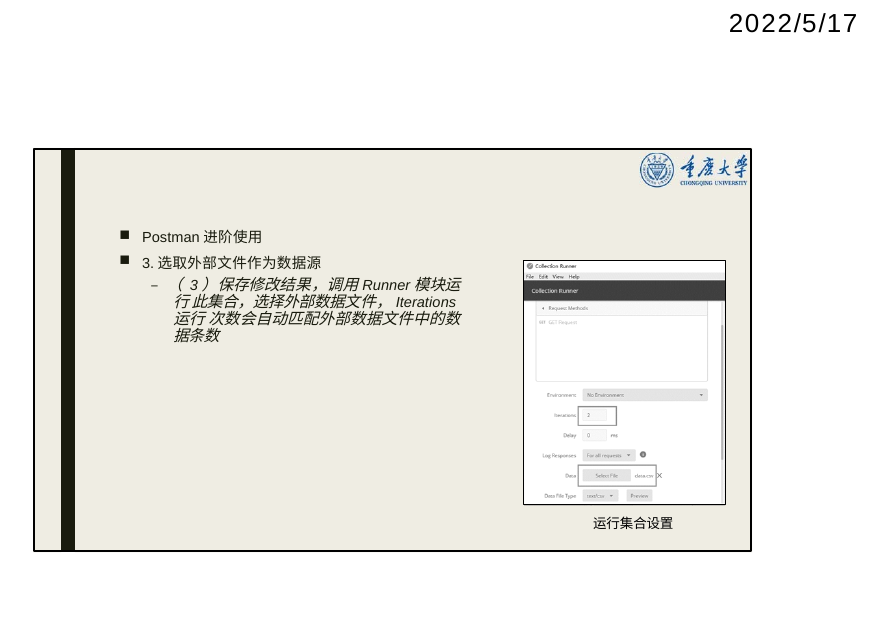

# 2022/5/17

Postman进阶使用
3.选取外部文件作为数据源
– （ 3）保存修改结果，调用Runner模块运行 此集合，选择外部数据文件，Iterations运行 次数会自动匹配外部数据文件中的数据条数

运行集合设置